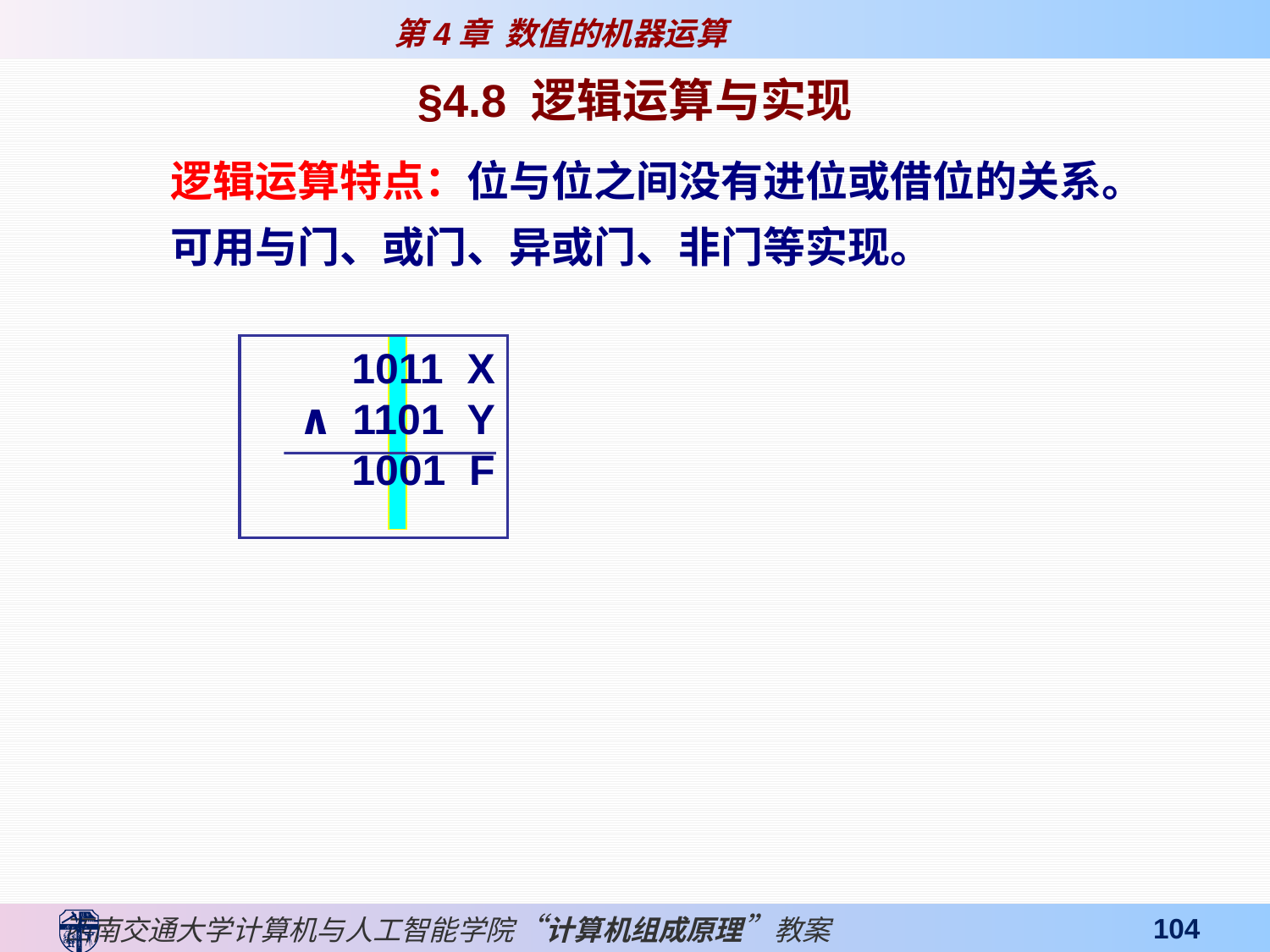

§4.8 逻辑运算与实现
逻辑运算特点：位与位之间没有进位或借位的关系。
可用与门、或门、异或门、非门等实现。
1011  X
∧ 1101  Y
1001  F